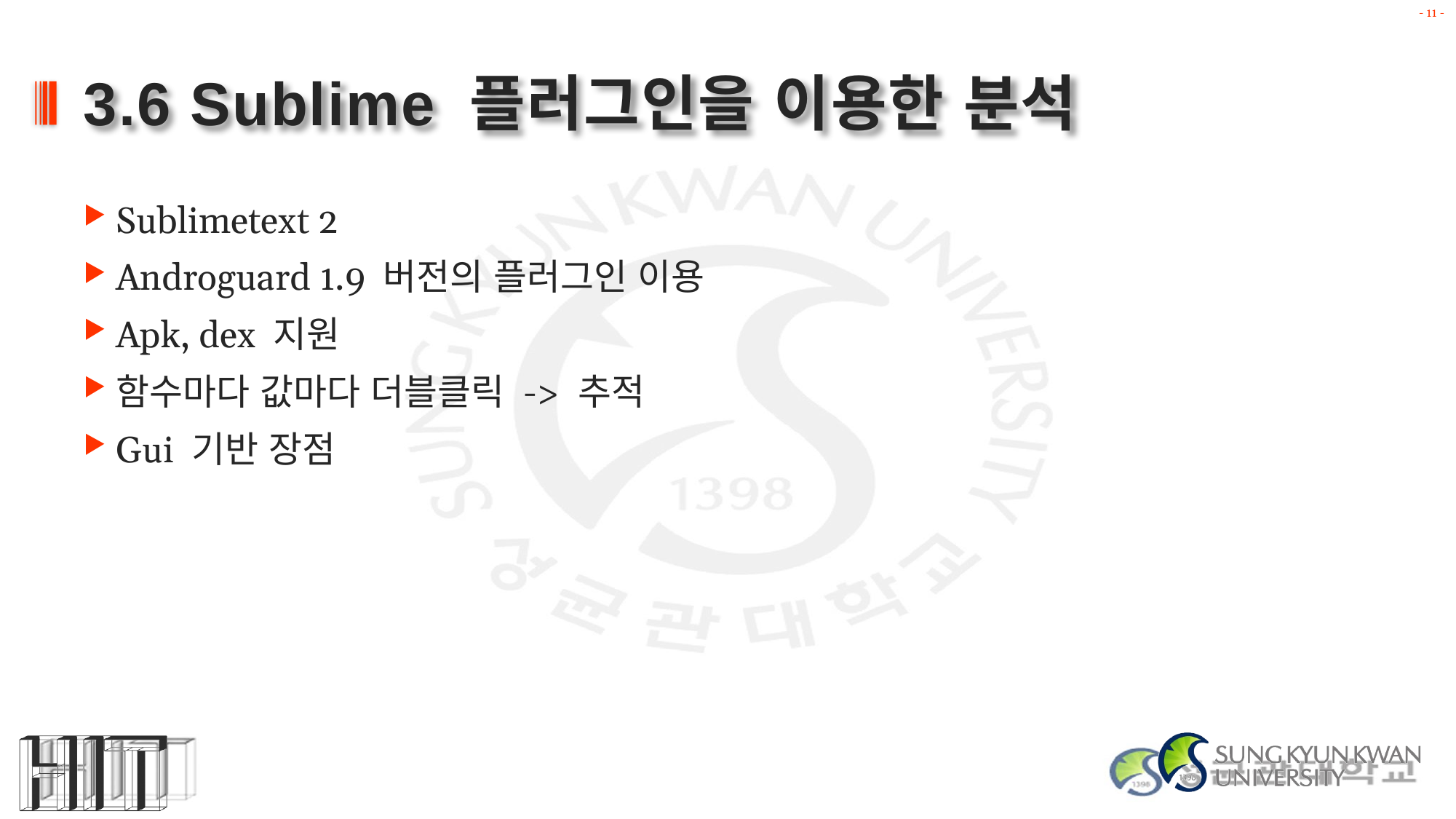

# 3.6 Sublime 플러그인을 이용한 분석
Sublimetext 2
Androguard 1.9 버전의 플러그인 이용
Apk, dex 지원
함수마다 값마다 더블클릭 -> 추적
Gui 기반 장점